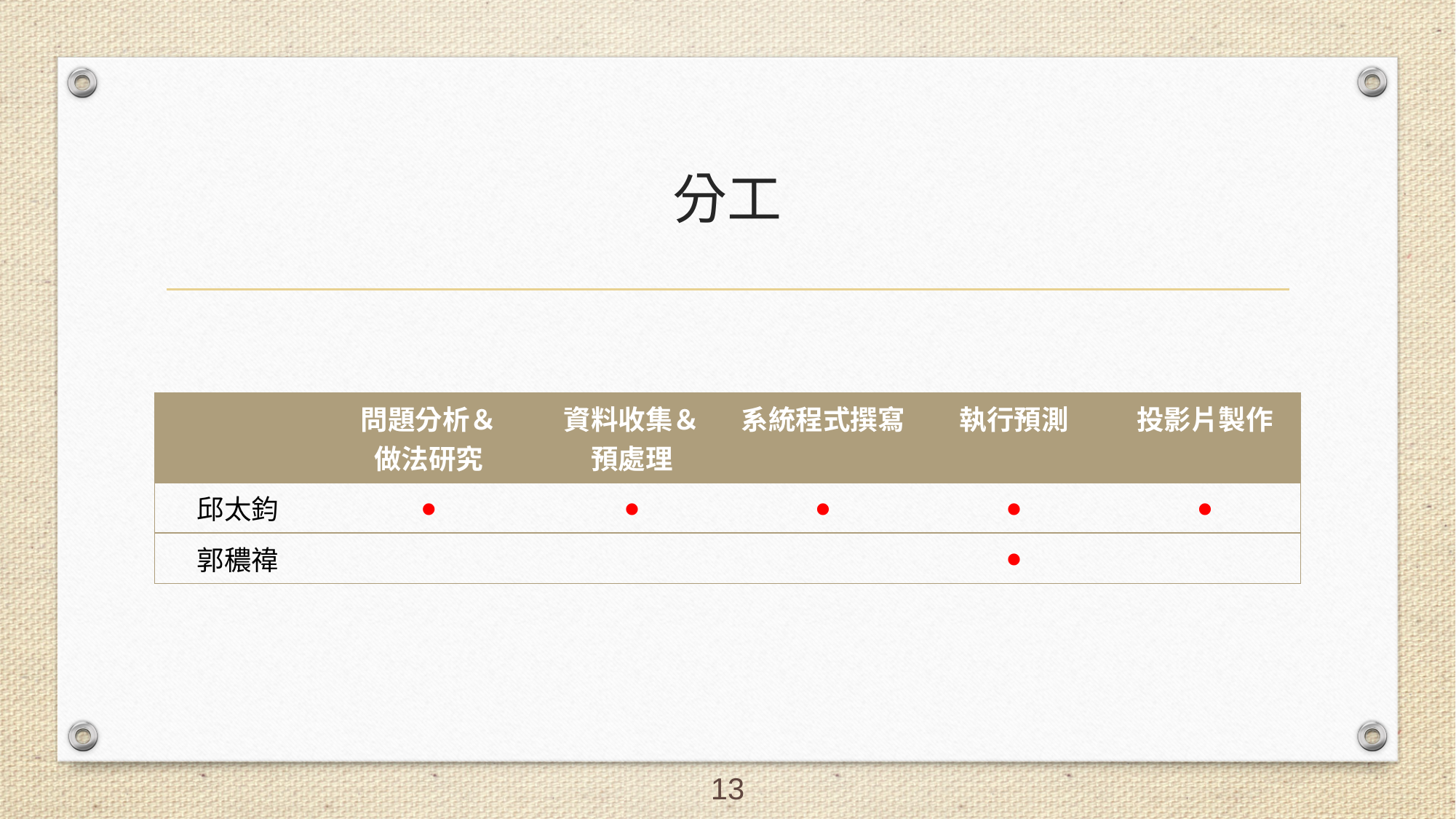

# 分工
|  | 問題分析＆ 做法研究 | 資料收集＆ 預處理 | 系統程式撰寫 | 執行預測 | 投影片製作 |
| --- | --- | --- | --- | --- | --- |
| 邱太鈞 | ● | ● | ● | ● | ● |
| 郭穠禕 |  |  |  | ● |  |
13